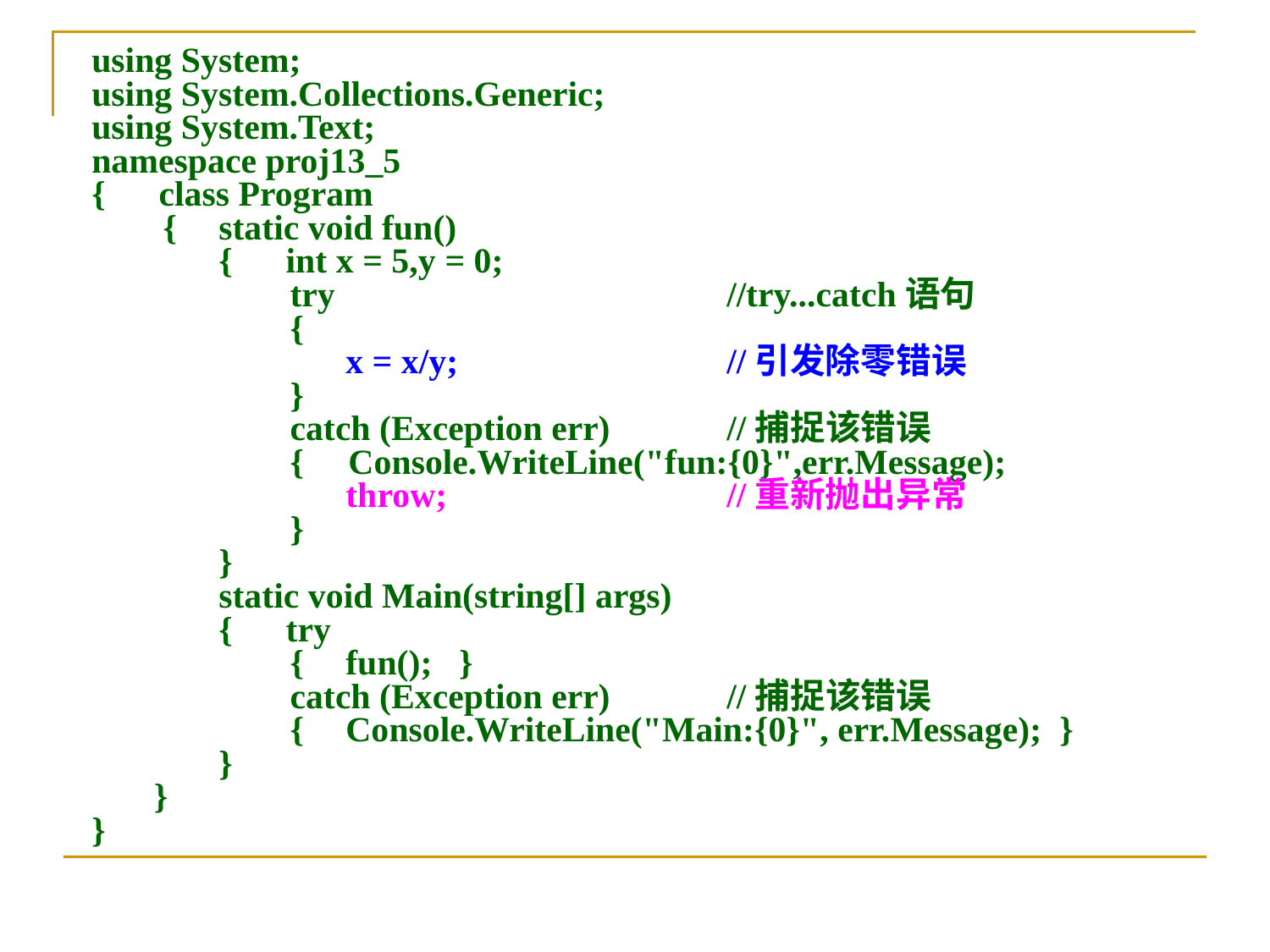

using System;
using System.Collections.Generic;
using System.Text;
namespace proj13_5
{      class Program
        {	static void fun()
	{      int x = 5,y = 0;
	        try				//try...catch语句
	        {
		x = x/y;			//引发除零错误
	        }
	        catch (Exception err) 	//捕捉该错误
	        {     Console.WriteLine("fun:{0}",err.Message);
		throw;			//重新抛出异常
	        }
	}
	static void Main(string[] args)
	{      try
	        {	fun();   }
	        catch (Exception err) 	//捕捉该错误
	        {	Console.WriteLine("Main:{0}", err.Message);  }
	}
       }
}